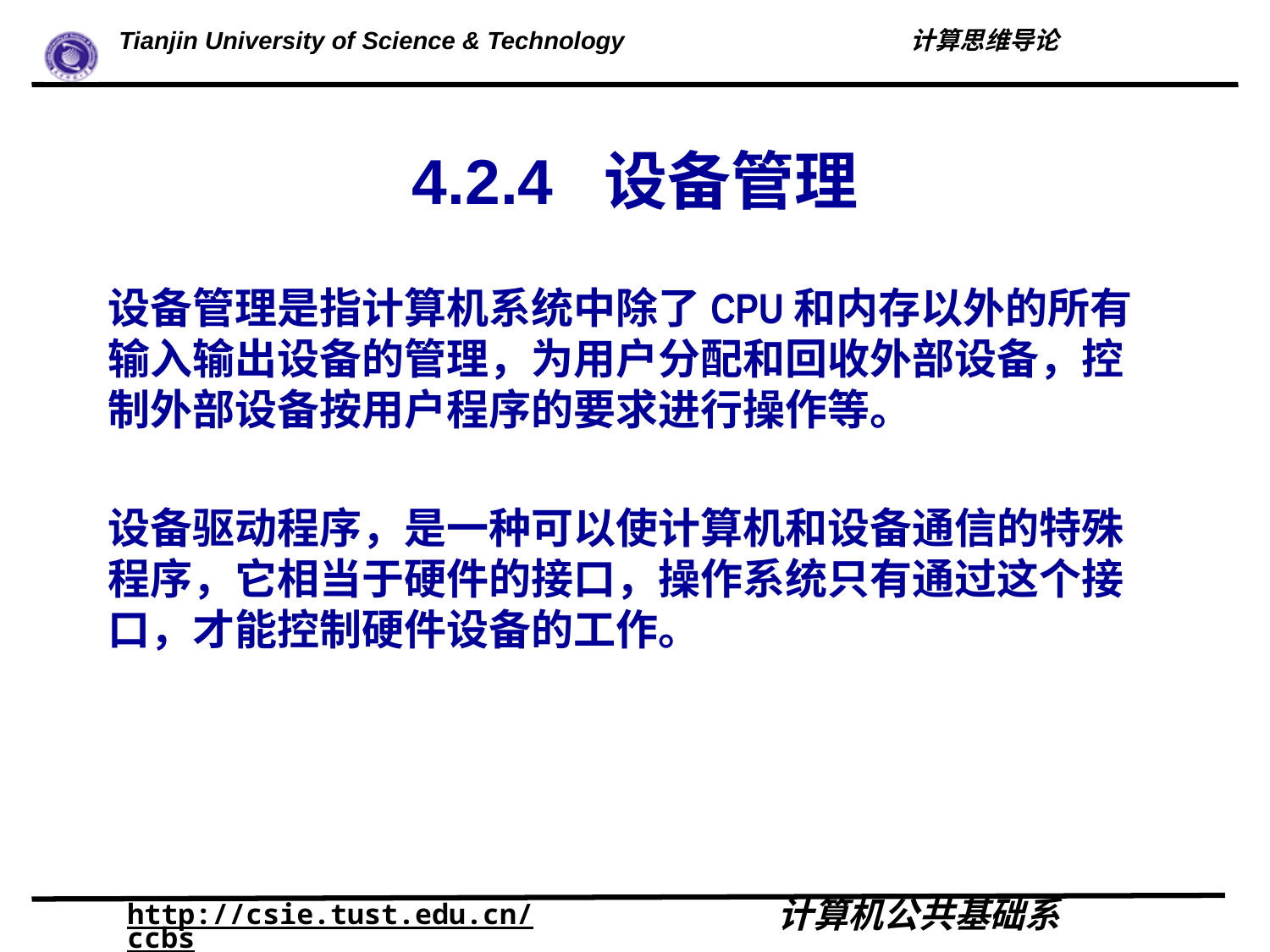

# 4.2.4  设备管理
设备管理是指计算机系统中除了CPU和内存以外的所有输入输出设备的管理，为用户分配和回收外部设备，控制外部设备按用户程序的要求进行操作等。

设备驱动程序，是一种可以使计算机和设备通信的特殊程序，它相当于硬件的接口，操作系统只有通过这个接口，才能控制硬件设备的工作。